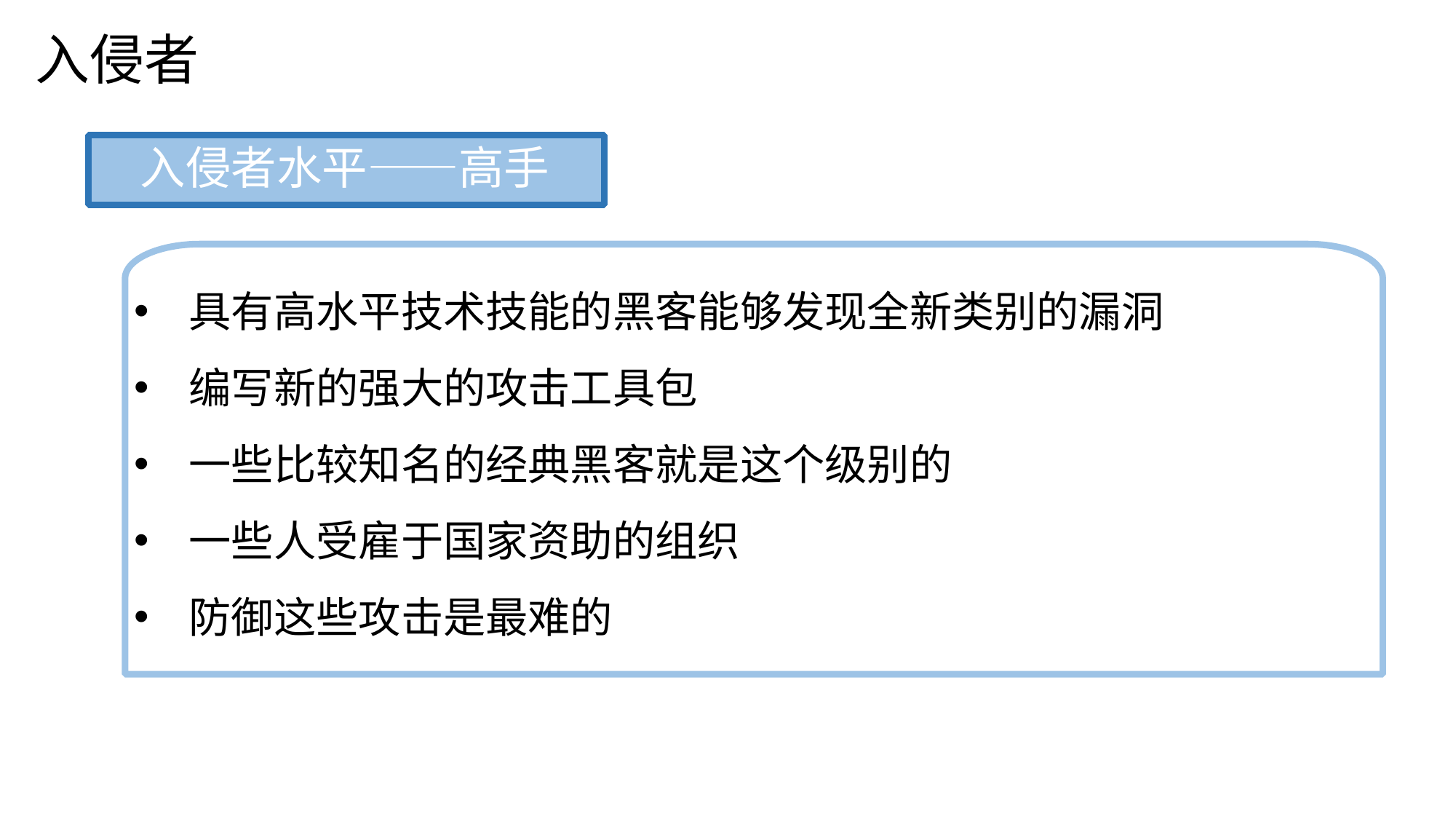

入侵者
入侵者水平——高手
具有高水平技术技能的黑客能够发现全新类别的漏洞
编写新的强大的攻击工具包
一些比较知名的经典黑客就是这个级别的
一些人受雇于国家资助的组织
防御这些攻击是最难的